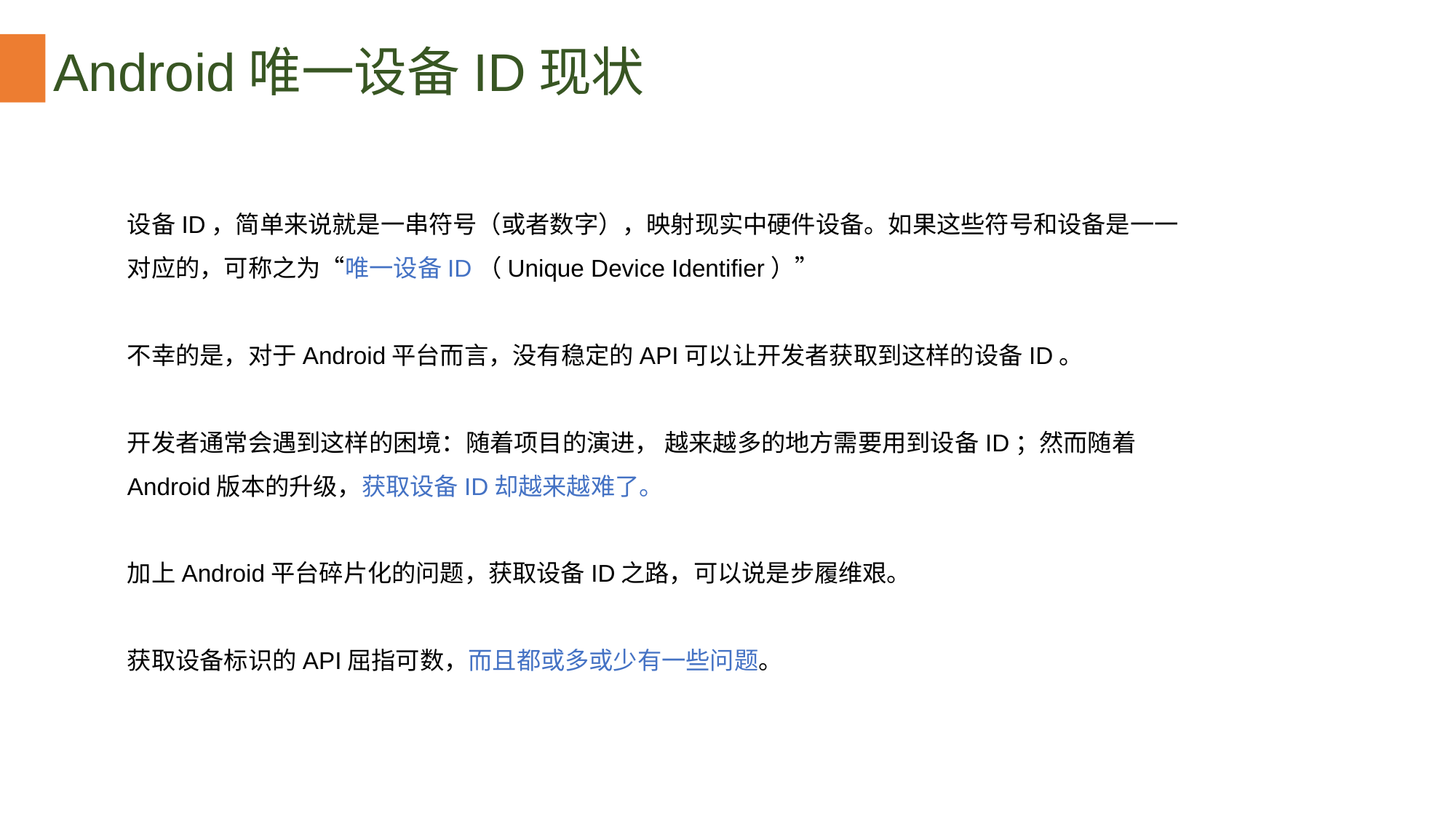

Android唯一设备ID现状
设备ID，简单来说就是一串符号（或者数字），映射现实中硬件设备。如果这些符号和设备是一一对应的，可称之为“唯一设备ID（Unique Device Identifier）”

不幸的是，对于Android平台而言，没有稳定的API可以让开发者获取到这样的设备ID。

开发者通常会遇到这样的困境：随着项目的演进， 越来越多的地方需要用到设备ID；然而随着Android版本的升级，获取设备ID却越来越难了。

加上Android平台碎片化的问题，获取设备ID之路，可以说是步履维艰。

获取设备标识的API屈指可数，而且都或多或少有一些问题。